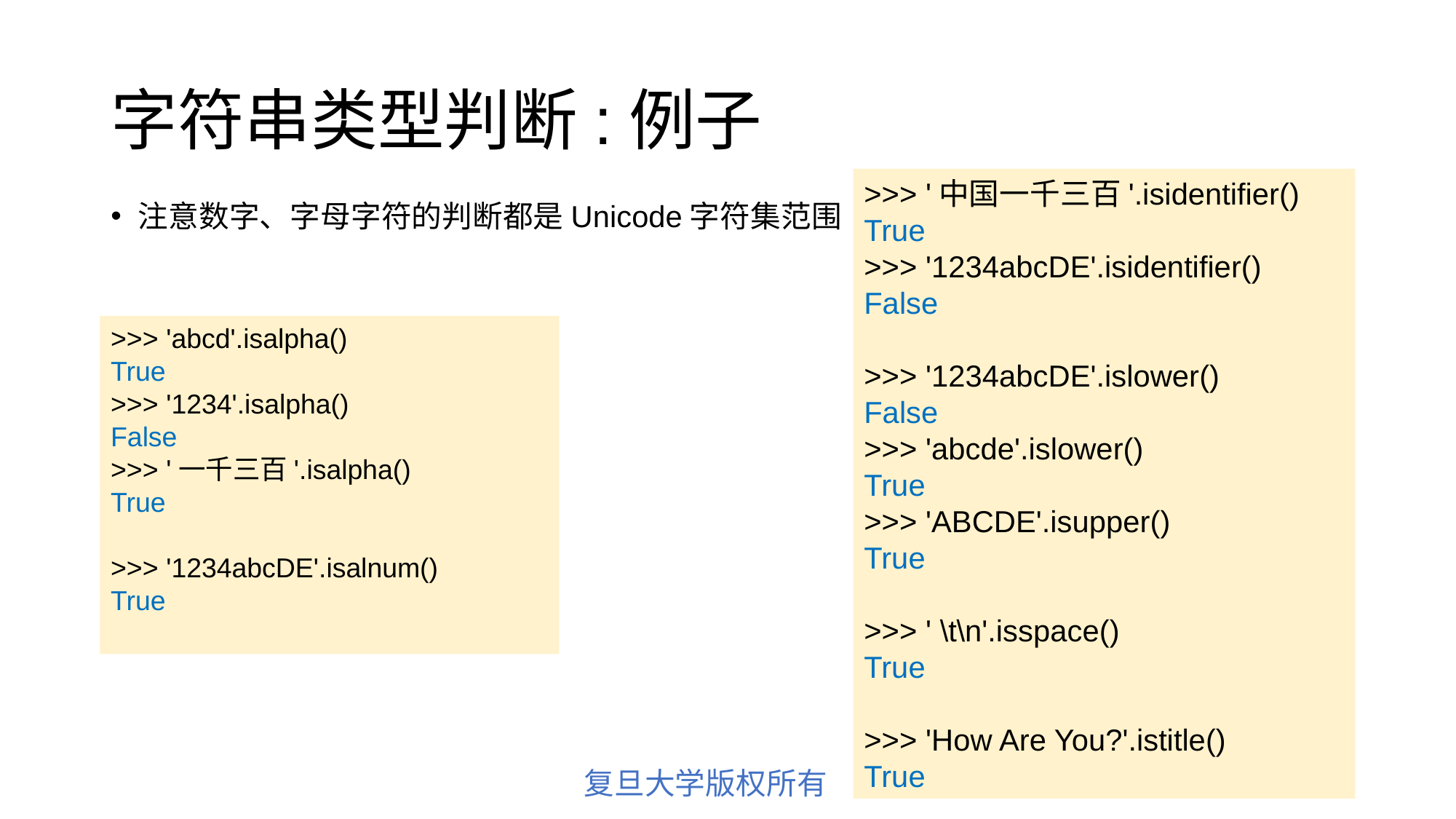

# 字符串类型判断:例子
>>> '中国一千三百'.isidentifier()
True
>>> '1234abcDE'.isidentifier()
False

>>> '1234abcDE'.islower()
False
>>> 'abcde'.islower()
True
>>> 'ABCDE'.isupper()
True

>>> ' \t\n'.isspace()
True

>>> 'How Are You?'.istitle()
True
注意数字、字母字符的判断都是Unicode字符集范围
>>> 'abcd'.isalpha()
True
>>> '1234'.isalpha()
False
>>> '一千三百'.isalpha()
True

>>> '1234abcDE'.isalnum()
True

4